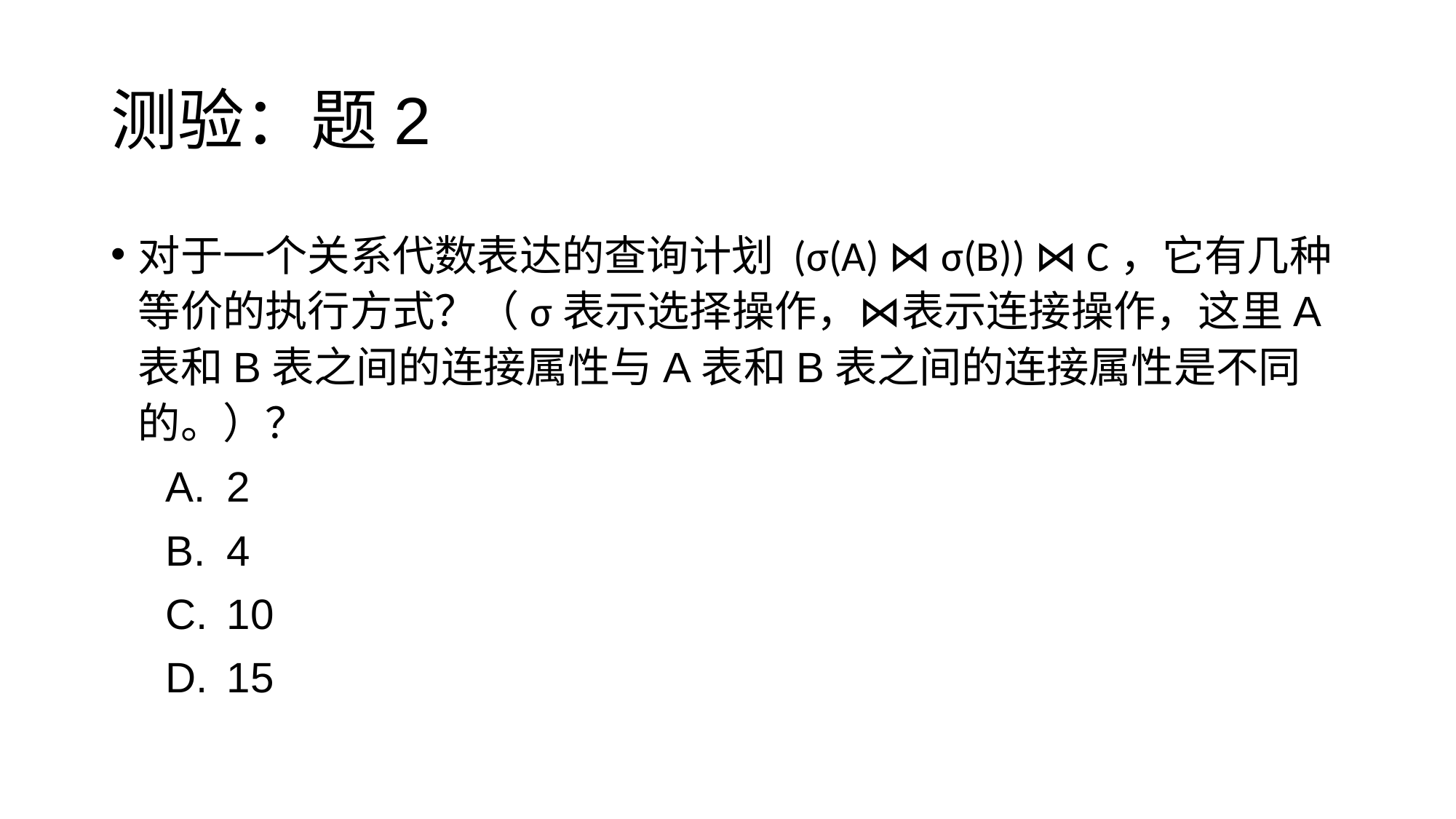

# 测验：题2
对于一个关系代数表达的查询计划 (σ(A) ⋈ σ(B)) ⋈ C，它有几种等价的执行方式？（σ表示选择操作，⋈表示连接操作，这里A表和B表之间的连接属性与A表和B表之间的连接属性是不同的。）？
2
4
10
15